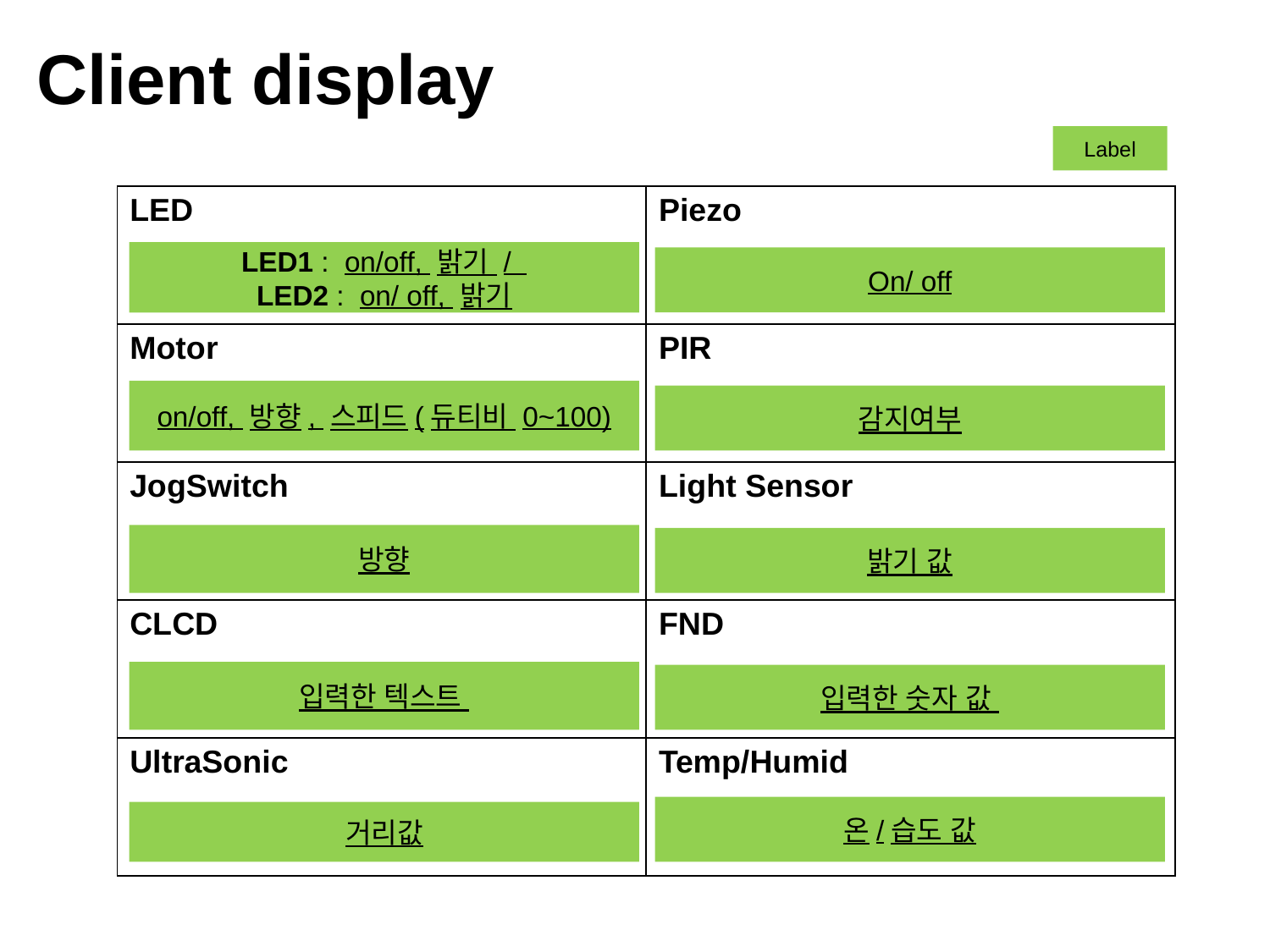

Client display
Label
| LED | Piezo |
| --- | --- |
| Motor | PIR |
| JogSwitch | Light Sensor |
| CLCD | FND |
| UltraSonic | Temp/Humid |
LED1 :  on/off, 밝기 /
LED2 :  on/ off, 밝기
On/ off
on/off, 방향, 스피드(듀티비 0~100)
감지여부
방향
밝기 값
입력한 텍스트
입력한 숫자 값
온/습도 값
거리값